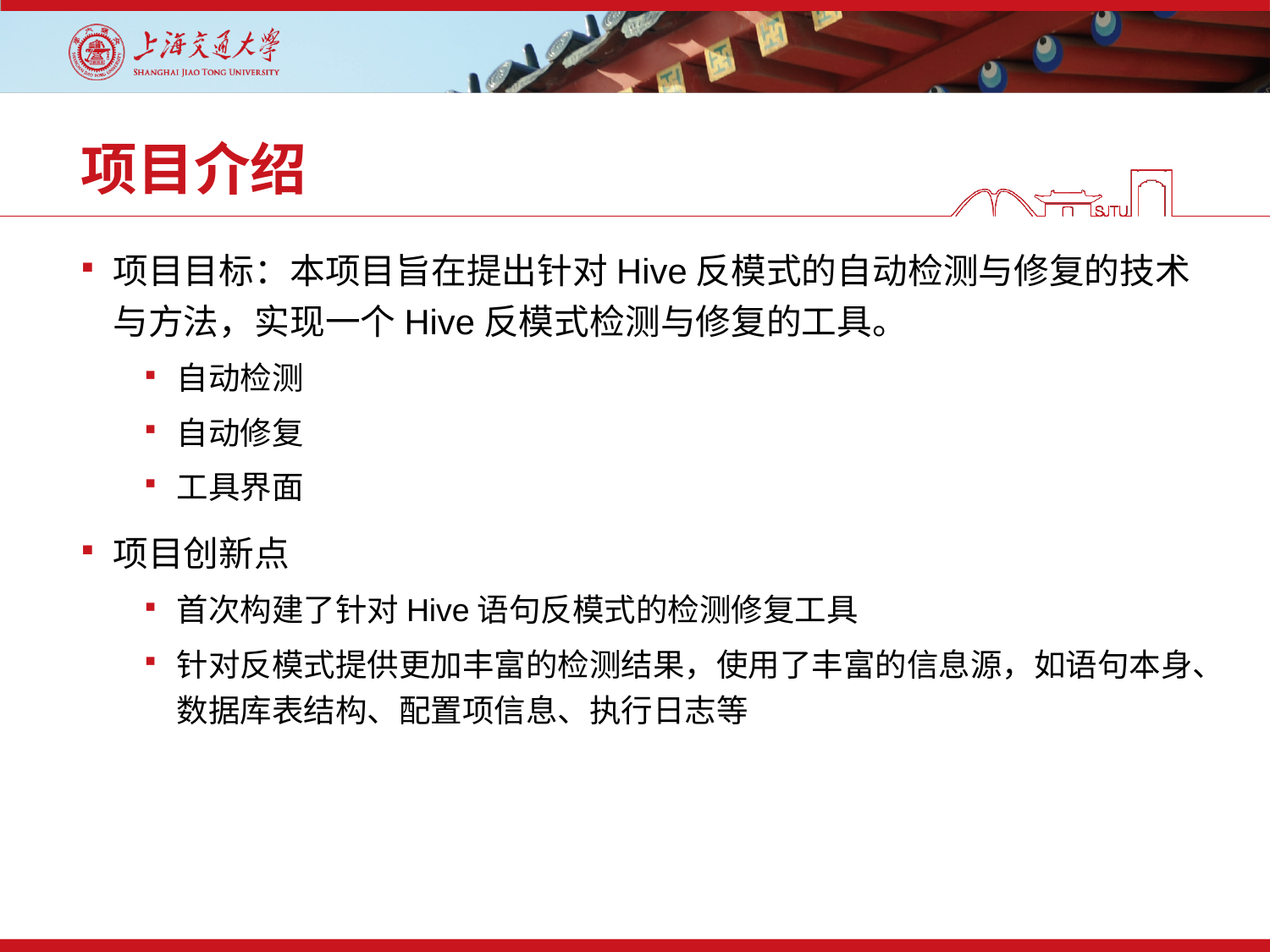

# 项目介绍
项目目标：本项目旨在提出针对Hive反模式的自动检测与修复的技术与方法，实现一个Hive反模式检测与修复的工具。
自动检测
自动修复
工具界面
项目创新点
首次构建了针对Hive语句反模式的检测修复工具
针对反模式提供更加丰富的检测结果，使用了丰富的信息源，如语句本身、数据库表结构、配置项信息、执行日志等